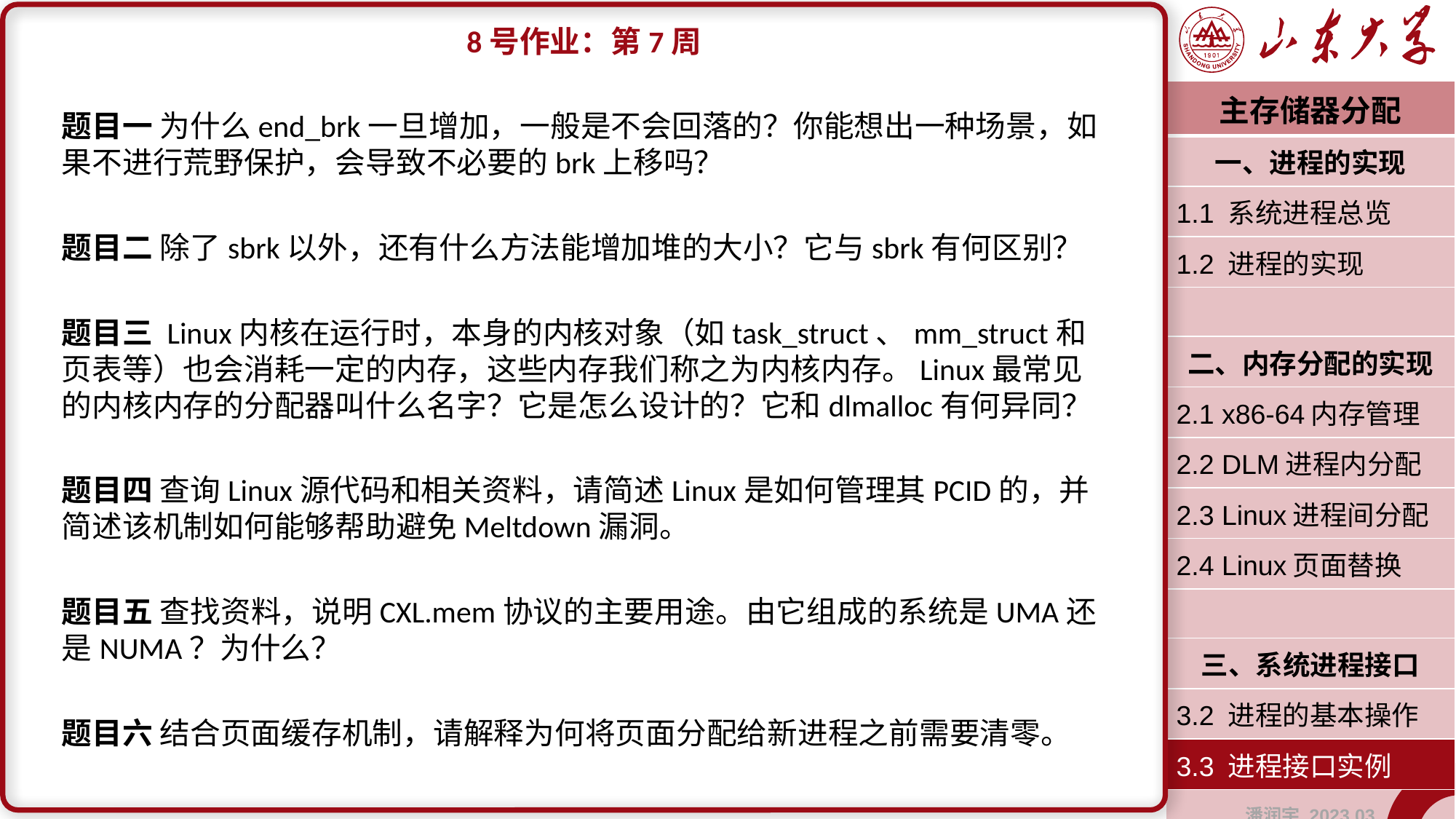

8号作业：第7周

题目一 为什么end_brk一旦增加，一般是不会回落的？你能想出一种场景，如果不进行荒野保护，会导致不必要的brk上移吗？

题目二 除了sbrk以外，还有什么方法能增加堆的大小？它与sbrk有何区别？

题目三 Linux内核在运行时，本身的内核对象（如task_struct、mm_struct和页表等）也会消耗一定的内存，这些内存我们称之为内核内存。Linux最常见的内核内存的分配器叫什么名字？它是怎么设计的？它和dlmalloc有何异同？

题目四 查询Linux源代码和相关资料，请简述Linux是如何管理其PCID的，并简述该机制如何能够帮助避免Meltdown漏洞。

题目五 查找资料，说明CXL.mem协议的主要用途。由它组成的系统是UMA还是NUMA？为什么？

题目六 结合页面缓存机制，请解释为何将页面分配给新进程之前需要清零。
| 主存储器分配 |
| --- |
| 一、进程的实现 |
| 1.1 系统进程总览 |
| 1.2 进程的实现 |
|  |
| 二、内存分配的实现 |
| 2.1 x86-64内存管理 |
| 2.2 DLM进程内分配 |
| 2.3 Linux进程间分配 |
| 2.4 Linux页面替换 |
|  |
| 三、系统进程接口 |
| 3.2 进程的基本操作 |
| 3.3 进程接口实例 |
| 潘润宇 2023.03 |